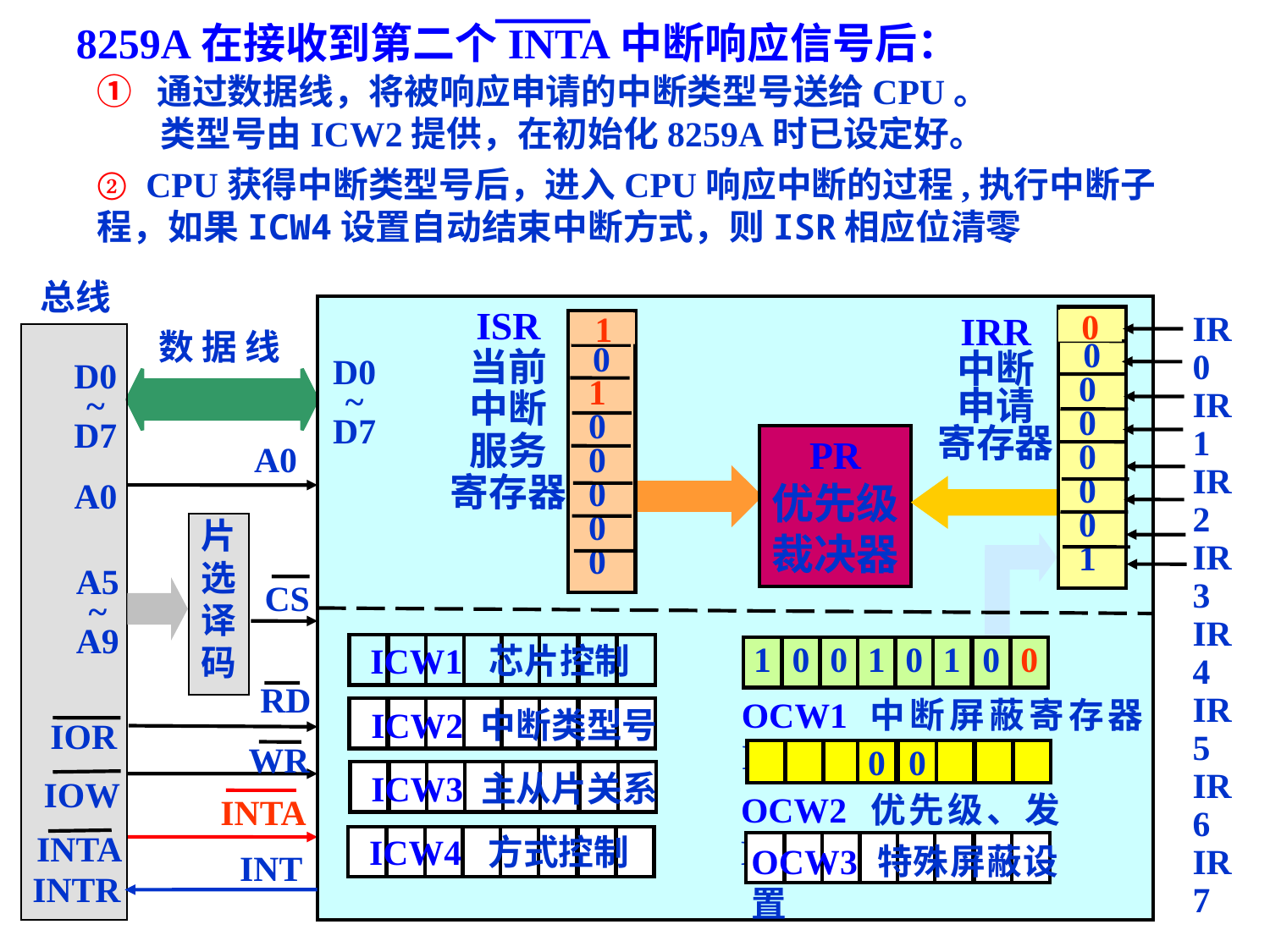

8259A在接收到第二个INTA中断响应信号后：

①  通过数据线，将被响应申请的中断类型号送给CPU。
类型号由ICW2提供，在初始化8259A时已设定好。
②  CPU获得中断类型号后，进入CPU响应中断的过程,执行中断子程，如果ICW4设置自动结束中断方式，则ISR相应位清零
总线

ISR
当前
中断
服务
寄存器

IRR
中断
申请
寄存器

0

IR0
IR1
IR2
IR3
IR4
IR5
IR6
IR7

1

1
0
0
0
0
0
0
1

0
0
1
0
0
0
0
0

数 据 线

D0
~
D7
D0
~
D7
PR
优先级
裁决器
A0

A0

片
选
译
码

A5
~
A9
CS

1
0
0
1
0
1
0
0
ICW1  芯片控制
RD

OCW1 中断屏蔽寄存器 IMR

ICW2 中断类型号
IOR

WR

0
0

ICW3 主从片关系

IOW

OCW2 优先级、发EOI
 INTA

 ICW4  方式控制
INTA

OCW3 特殊屏蔽设置
INT
INTR